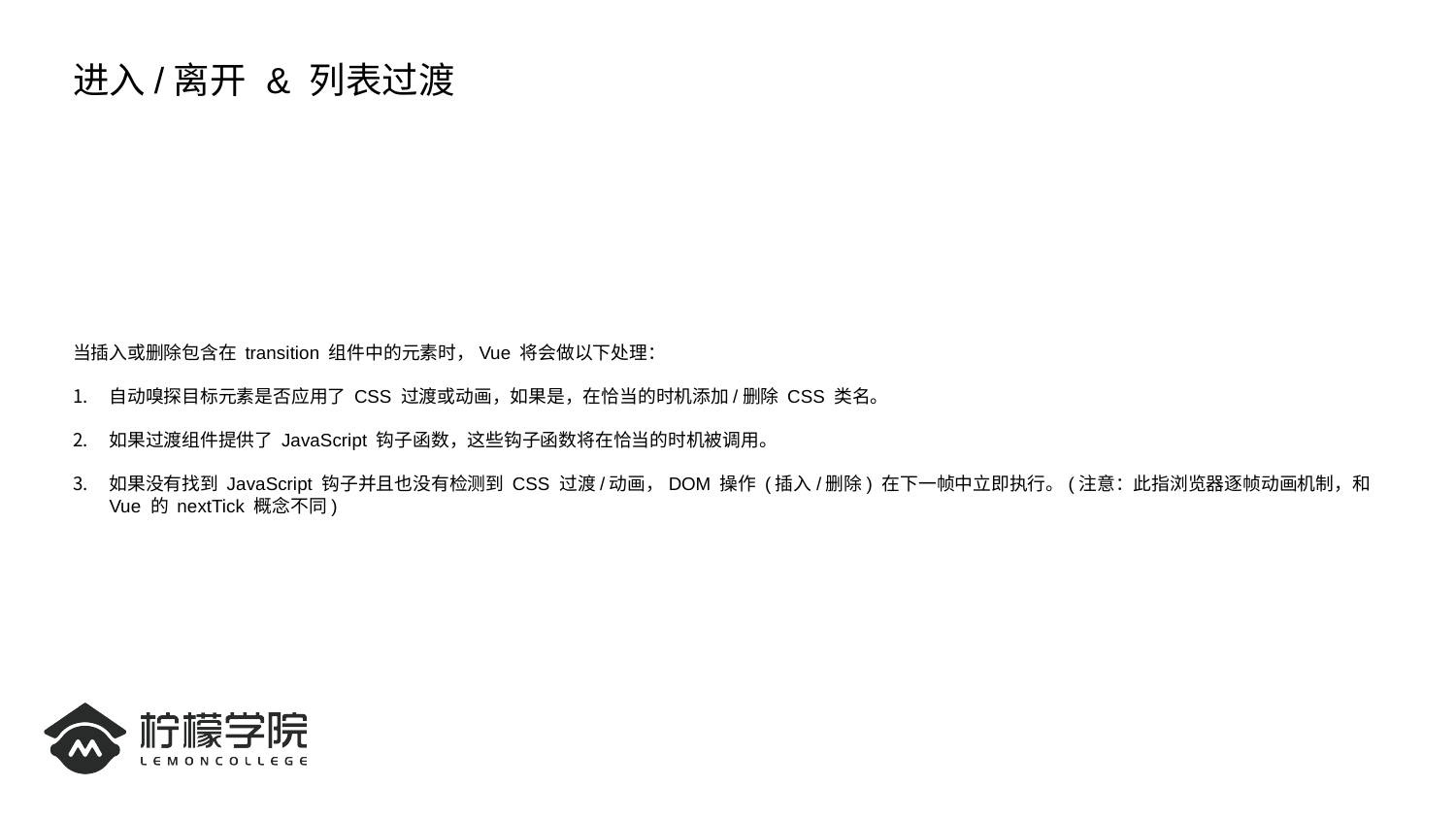

# 进入/离开 & 列表过渡
当插入或删除包含在 transition 组件中的元素时，Vue 将会做以下处理：

自动嗅探目标元素是否应用了 CSS 过渡或动画，如果是，在恰当的时机添加/删除 CSS 类名。

如果过渡组件提供了 JavaScript 钩子函数，这些钩子函数将在恰当的时机被调用。

如果没有找到 JavaScript 钩子并且也没有检测到 CSS 过渡/动画，DOM 操作 (插入/删除) 在下一帧中立即执行。(注意：此指浏览器逐帧动画机制，和 Vue 的 nextTick 概念不同)